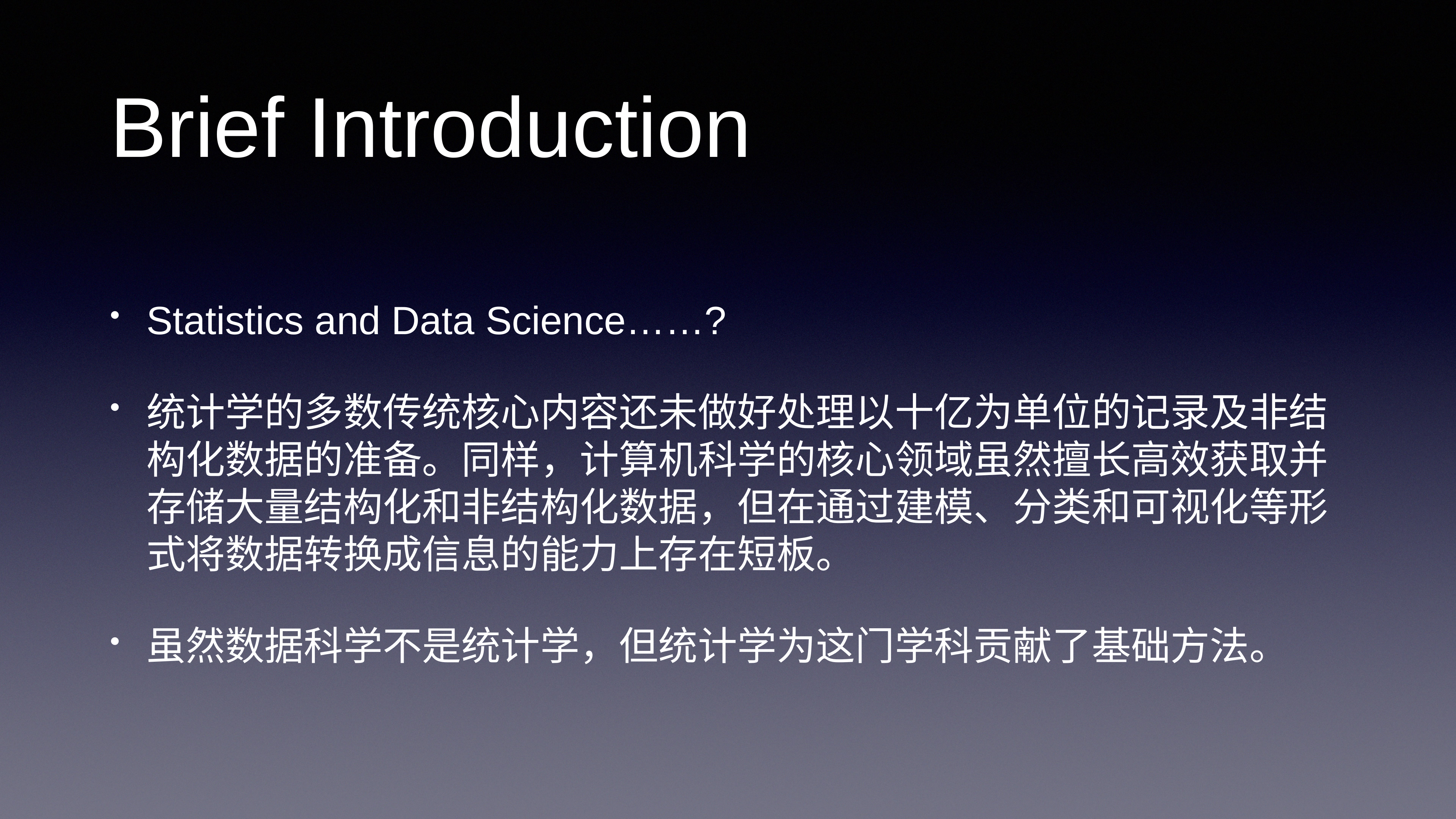

# Brief Introduction
Statistics and Data Science……?
统计学的多数传统核心内容还未做好处理以十亿为单位的记录及非结构化数据的准备。同样，计算机科学的核心领域虽然擅长高效获取并存储大量结构化和非结构化数据，但在通过建模、分类和可视化等形式将数据转换成信息的能力上存在短板。
虽然数据科学不是统计学，但统计学为这门学科贡献了基础方法。